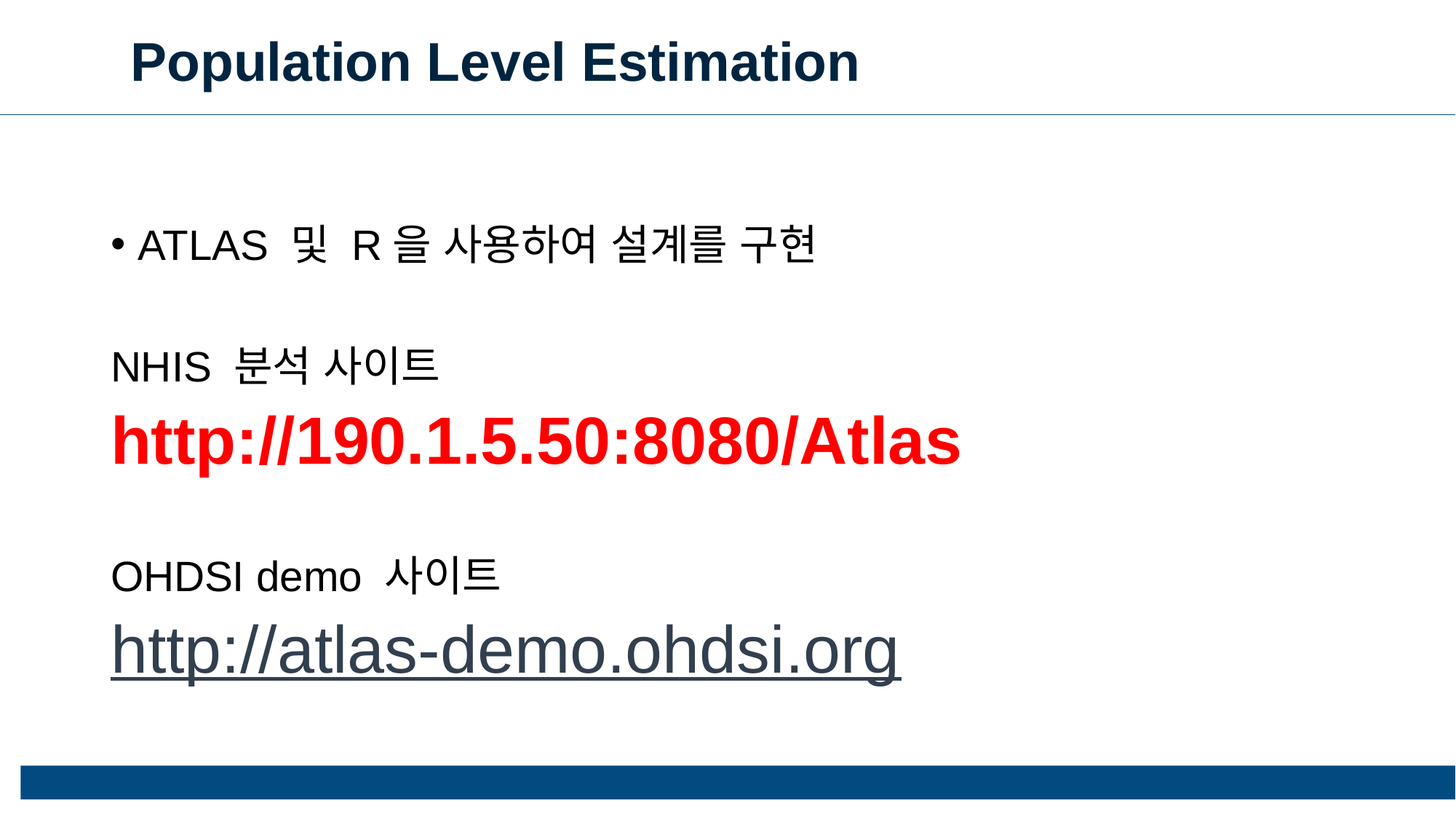

Population Level Estimation
ATLAS 및 R을 사용하여 설계를 구현

NHIS 분석 사이트
http://190.1.5.50:8080/Atlas

OHDSI demo 사이트
http://atlas-demo.ohdsi.org

3